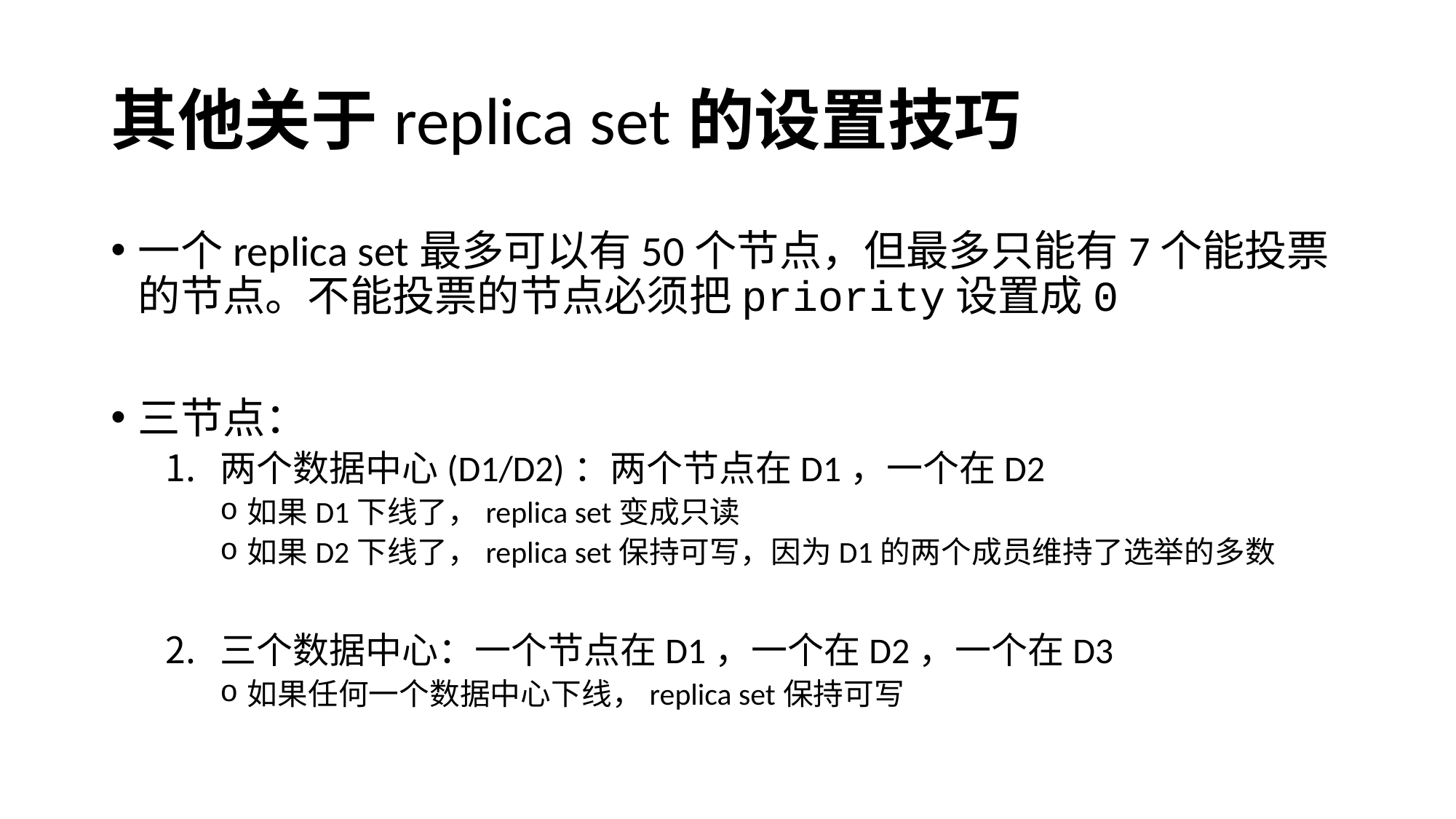

# 其他关于replica set的设置技巧
一个replica set最多可以有50个节点，但最多只能有7个能投票的节点。不能投票的节点必须把priority设置成0

三节点：
两个数据中心(D1/D2)：两个节点在D1，一个在D2
如果D1下线了，replica set变成只读
如果D2下线了，replica set保持可写，因为D1的两个成员维持了选举的多数

三个数据中心：一个节点在D1，一个在D2，一个在D3
如果任何一个数据中心下线，replica set保持可写